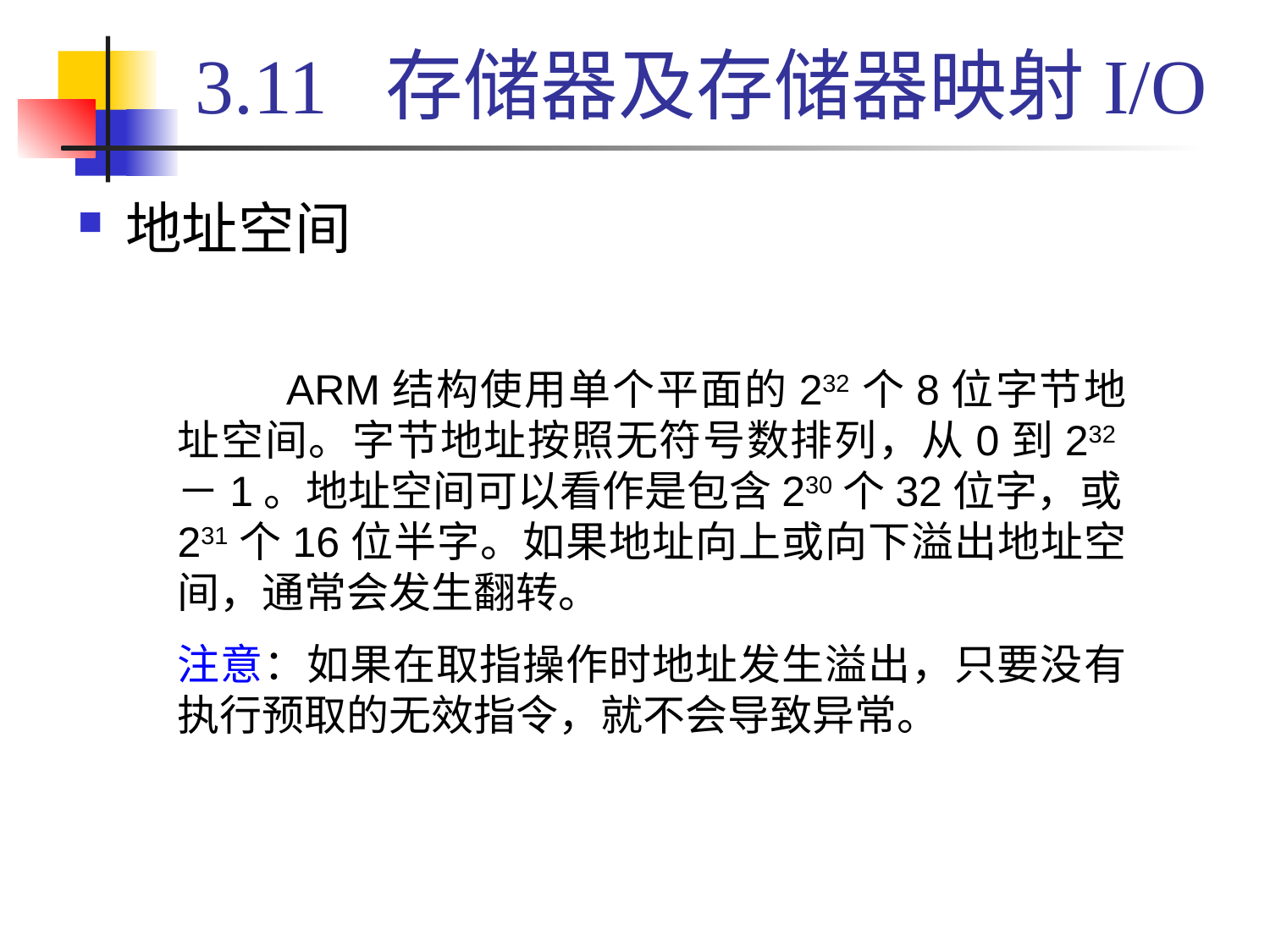

# 3.11  存储器及存储器映射I/O
地址空间
        ARM结构使用单个平面的232个8位字节地址空间。字节地址按照无符号数排列，从0到232－1。地址空间可以看作是包含230个32位字，或231个16位半字。如果地址向上或向下溢出地址空间，通常会发生翻转。
注意：如果在取指操作时地址发生溢出，只要没有执行预取的无效指令，就不会导致异常。